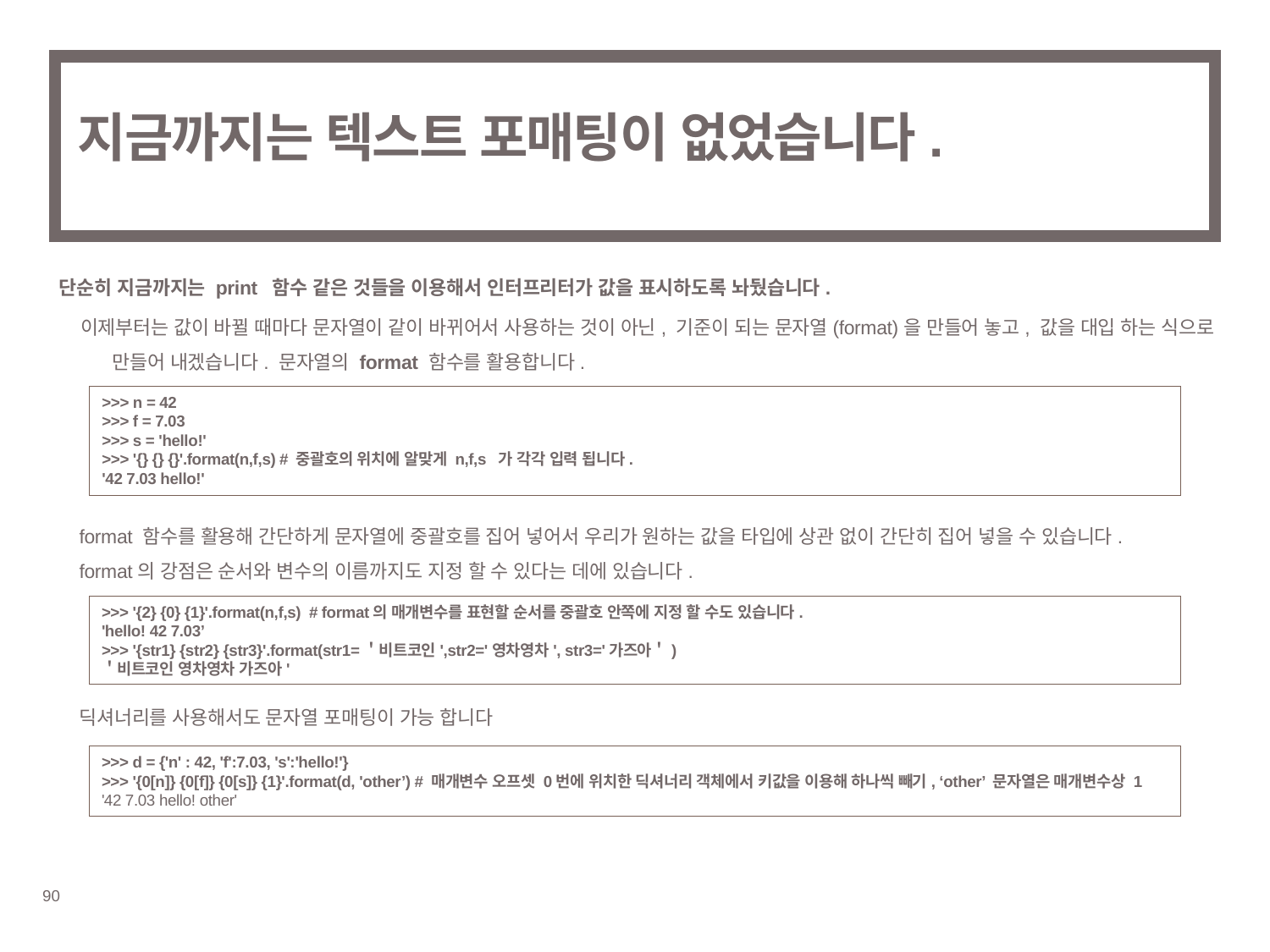

# 지금까지는 텍스트 포매팅이 없었습니다.
단순히 지금까지는 print  함수 같은 것들을 이용해서 인터프리터가 값을 표시하도록 놔뒀습니다.
이제부터는 값이 바뀔 때마다 문자열이 같이 바뀌어서 사용하는 것이 아닌, 기준이 되는 문자열(format)을 만들어 놓고, 값을 대입 하는 식으로 만들어 내겠습니다. 문자열의 format 함수를 활용합니다.
>>> n = 42
>>> f = 7.03
>>> s = 'hello!'
>>> '{} {} {}'.format(n,f,s) # 중괄호의 위치에 알맞게 n,f,s  가 각각 입력 됩니다.
'42 7.03 hello!'
format 함수를 활용해 간단하게 문자열에 중괄호를 집어 넣어서 우리가 원하는 값을 타입에 상관 없이 간단히 집어 넣을 수 있습니다.
format의 강점은 순서와 변수의 이름까지도 지정 할 수 있다는 데에 있습니다.
>>> '{2} {0} {1}'.format(n,f,s)  # format의 매개변수를 표현할 순서를 중괄호 안쪽에 지정 할 수도 있습니다.
'hello! 42 7.03’
>>> '{str1} {str2} {str3}'.format(str1=＇비트코인',str2='영차영차', str3='가즈아＇)
＇비트코인 영차영차 가즈아'

딕셔너리를 사용해서도 문자열 포매팅이 가능 합니다
>>> d = {'n' : 42, 'f':7.03, 's':'hello!'}
>>> '{0[n]} {0[f]} {0[s]} {1}'.format(d, 'other’) # 매개변수 오프셋 0번에 위치한 딕셔너리 객체에서 키값을 이용해 하나씩 빼기, ‘other’ 문자열은 매개변수상 1
'42 7.03 hello! other'